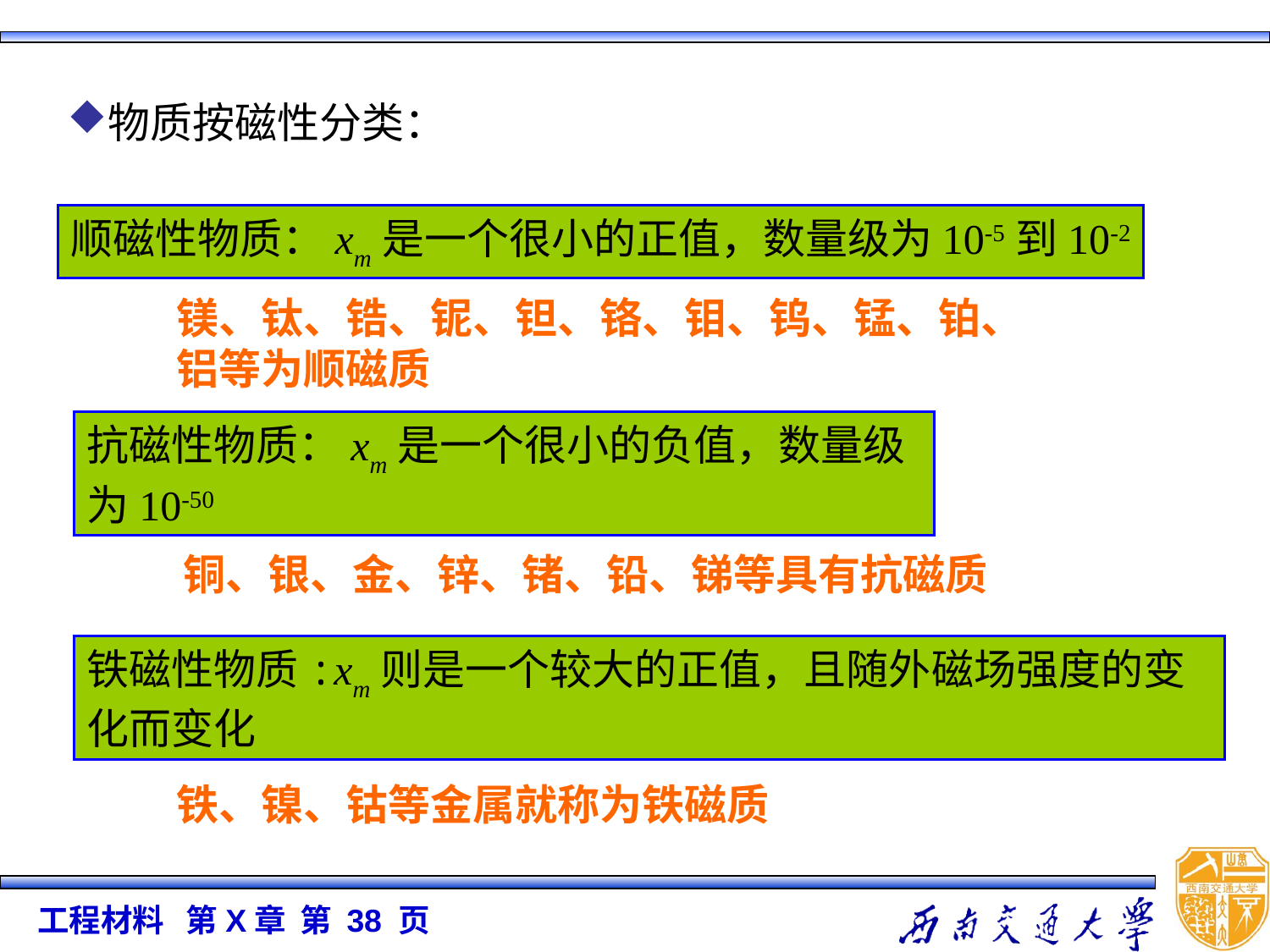

物质按磁性分类：

顺磁性物质：xm是一个很小的正值，数量级为10-5到10-2
镁、钛、锆、铌、钽、铬、钼、钨、锰、铂、铝等为顺磁质
抗磁性物质：xm是一个很小的负值，数量级为10-50
铜、银、金、锌、锗、铅、锑等具有抗磁质
铁磁性物质:xm则是一个较大的正值，且随外磁场强度的变化而变化
铁、镍、钴等金属就称为铁磁质